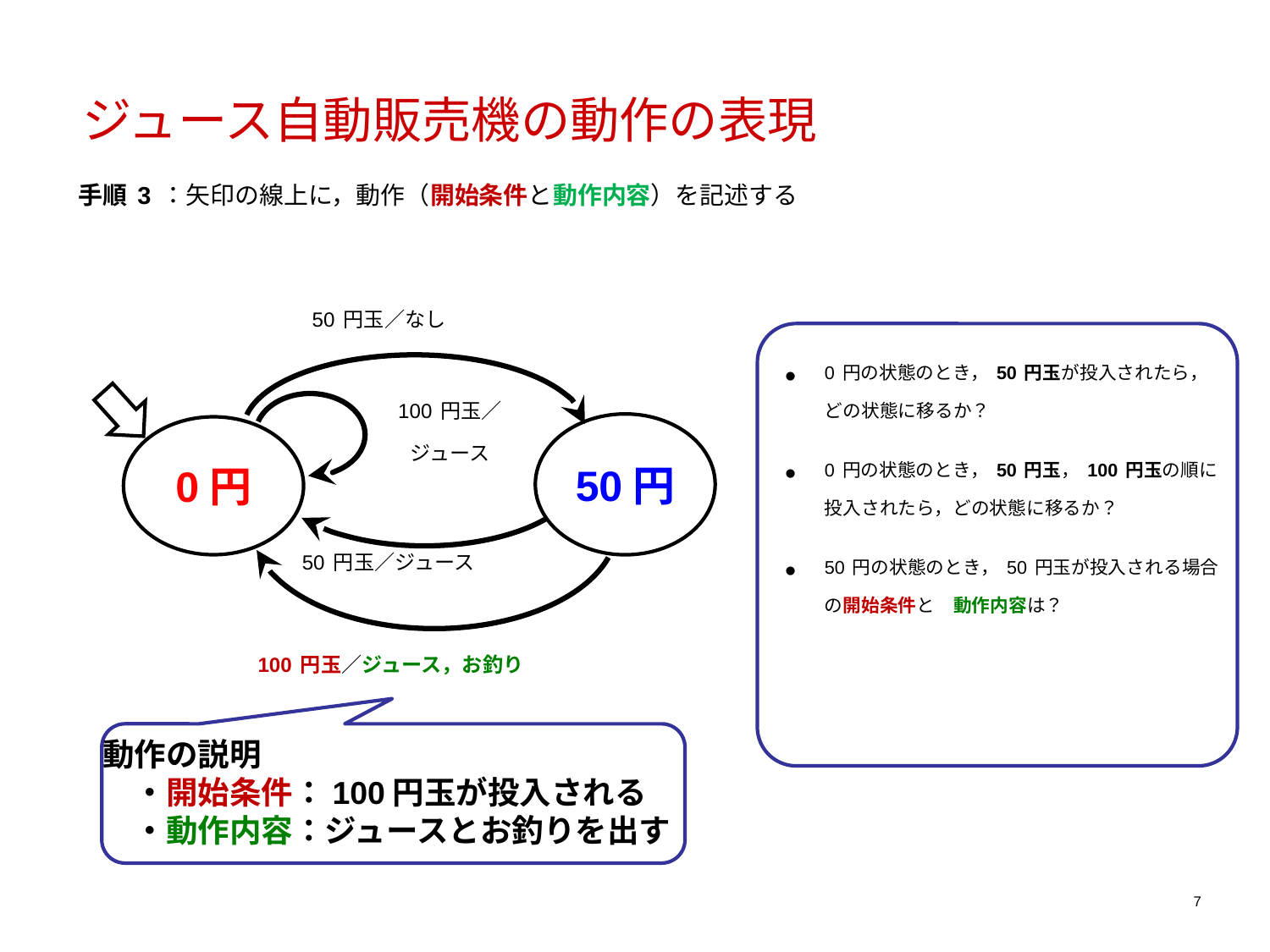

# ジュース自動販売機の動作の表現
手順3：矢印の線上に，動作（開始条件と動作内容）を記述する
50円玉／なし

0円の状態のとき，50円玉が投入されたら，どの状態に移るか？
0円の状態のとき，50円玉，100円玉の順に投入されたら，どの状態に移るか？
50円の状態のとき，50円玉が投入される場合の開始条件と　動作内容は？
100円玉／
ジュース

50円
0円

50円玉／ジュース

100円玉／ジュース，お釣り

動作の説明
　・開始条件：100円玉が投入される
　・動作内容：ジュースとお釣りを出す
7